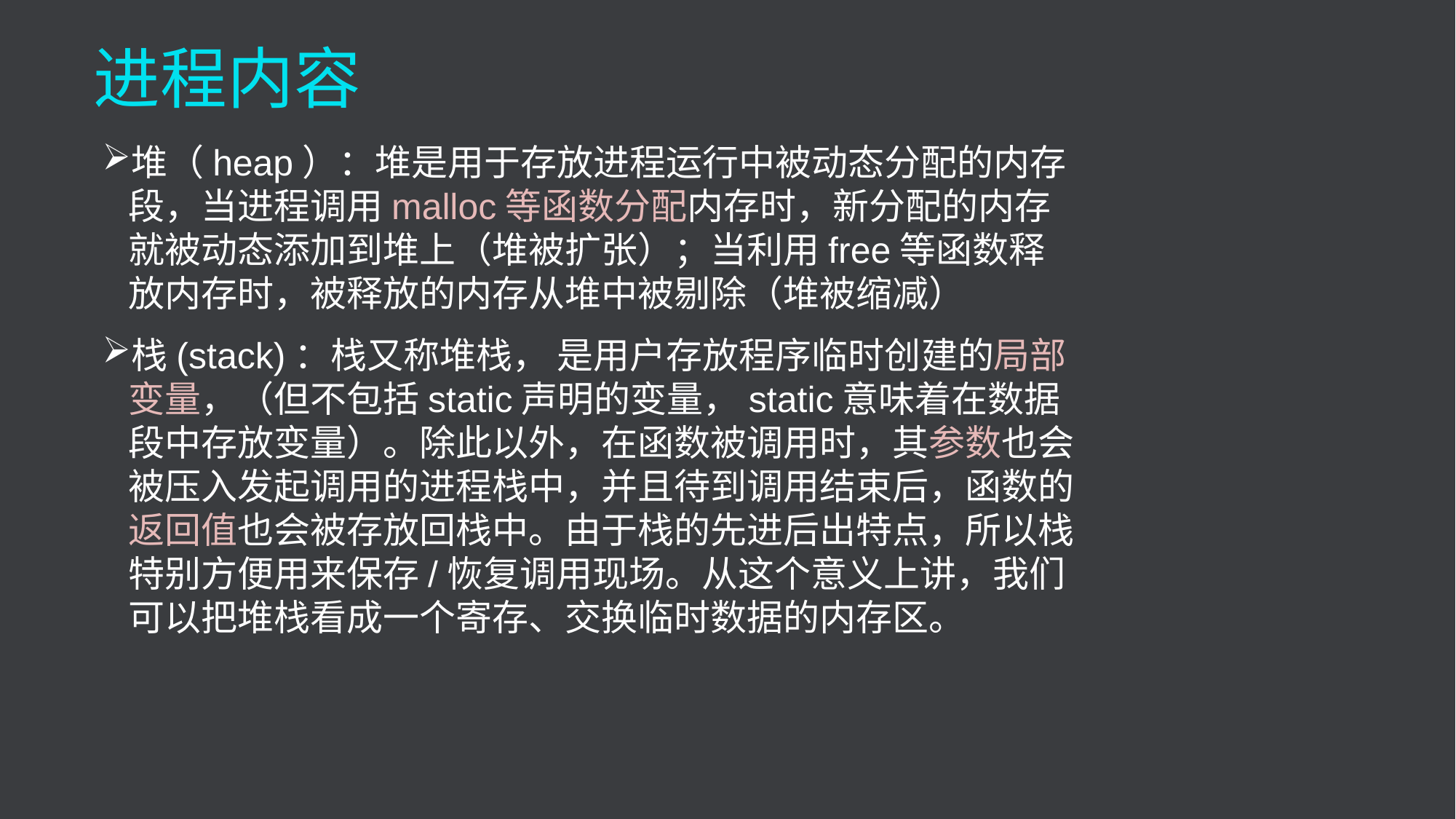

进程内容
堆（heap）：堆是用于存放进程运行中被动态分配的内存段，当进程调用malloc等函数分配内存时，新分配的内存就被动态添加到堆上（堆被扩张）；当利用free等函数释放内存时，被释放的内存从堆中被剔除（堆被缩减）
栈(stack)：栈又称堆栈， 是用户存放程序临时创建的局部变量，（但不包括static声明的变量，static意味着在数据段中存放变量）。除此以外，在函数被调用时，其参数也会被压入发起调用的进程栈中，并且待到调用结束后，函数的返回值也会被存放回栈中。由于栈的先进后出特点，所以栈特别方便用来保存/恢复调用现场。从这个意义上讲，我们可以把堆栈看成一个寄存、交换临时数据的内存区。